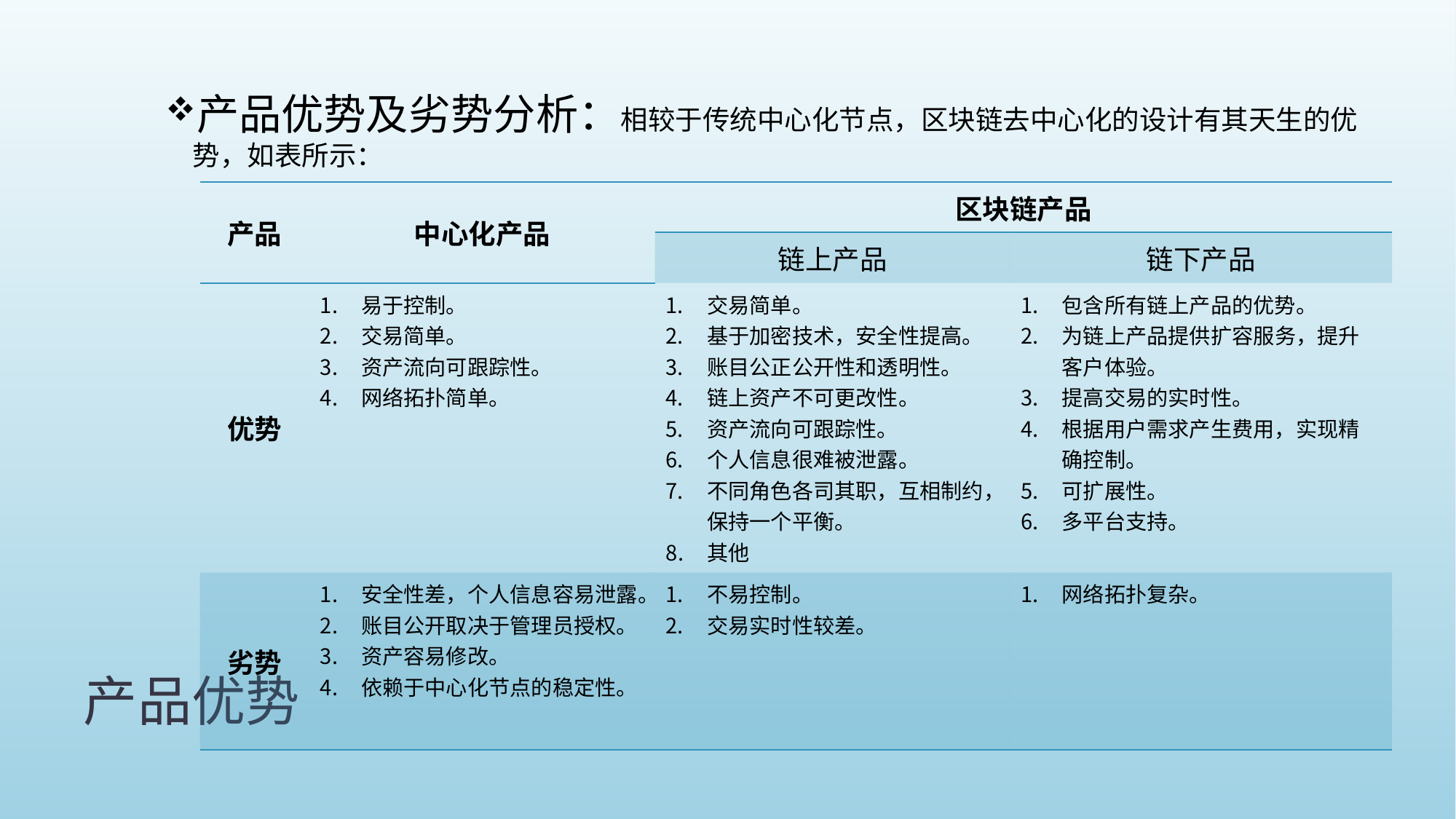

产品优势及劣势分析：相较于传统中心化节点，区块链去中心化的设计有其天生的优势，如表所示：
| 产品 | 中心化产品 | 区块链产品 |  |
| --- | --- | --- | --- |
|  |  | 链上产品 | 链下产品 |
| 优势 | 易于控制。 交易简单。 资产流向可跟踪性。 网络拓扑简单。 | 交易简单。 基于加密技术，安全性提高。 账目公正公开性和透明性。 链上资产不可更改性。 资产流向可跟踪性。 个人信息很难被泄露。 不同角色各司其职，互相制约，保持一个平衡。 其他 | 包含所有链上产品的优势。 为链上产品提供扩容服务，提升客户体验。 提高交易的实时性。 根据用户需求产生费用，实现精确控制。 可扩展性。 多平台支持。 |
| 劣势 | 安全性差，个人信息容易泄露。 账目公开取决于管理员授权。 资产容易修改。 依赖于中心化节点的稳定性。 | 不易控制。 交易实时性较差。 | 网络拓扑复杂。 |
# 产品优势